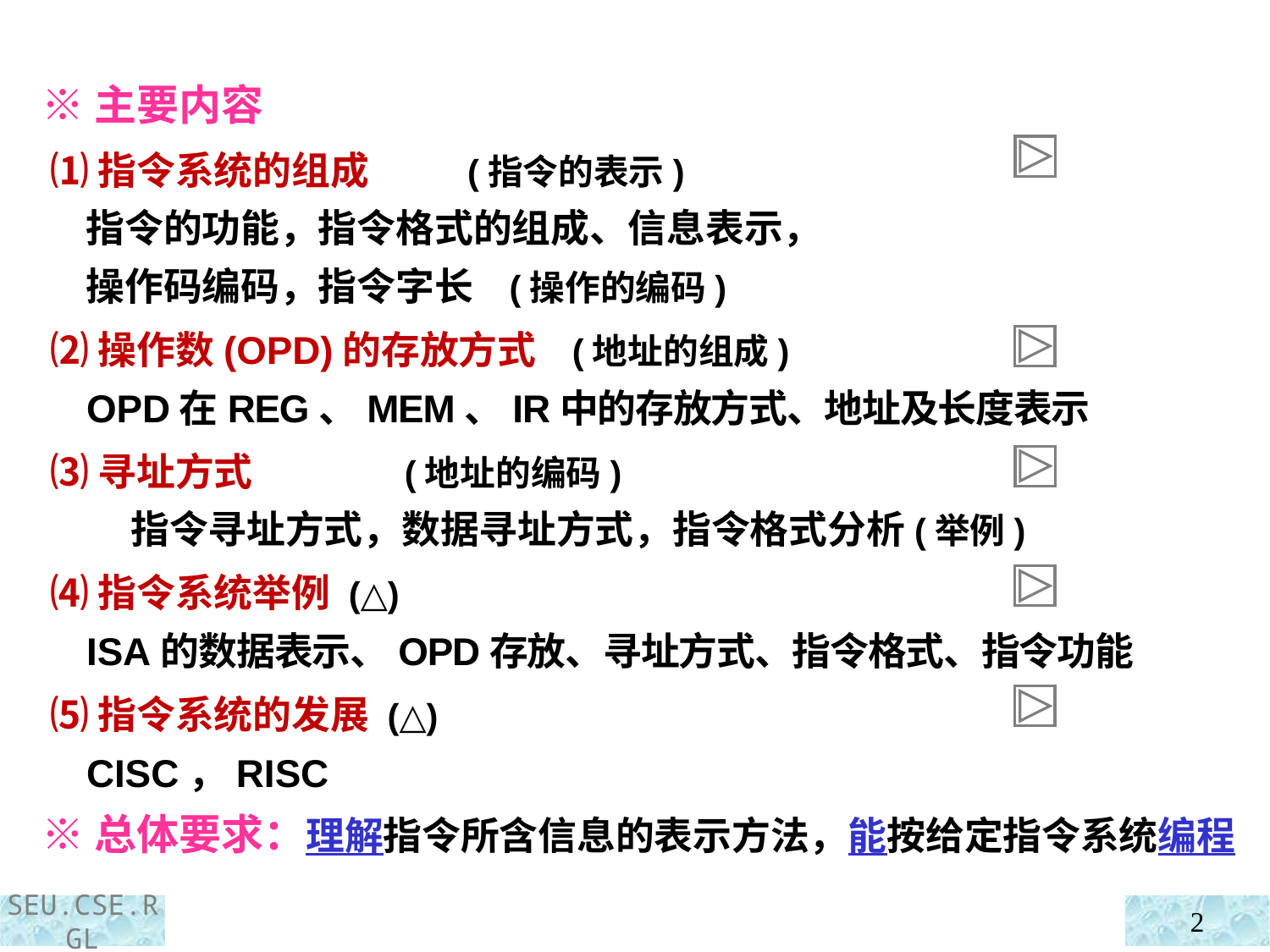

※主要内容
  ⑴指令系统的组成          (指令的表示)
     指令的功能，指令格式的组成、信息表示，
     操作码编码，指令字长   (操作的编码)
  ⑵操作数(OPD)的存放方式   (地址的组成)
     OPD在REG、MEM、IR中的存放方式、地址及长度表示
  ⑶寻址方式                (地址的编码)
          指令寻址方式，数据寻址方式，指令格式分析(举例)
  ⑷指令系统举例 (△)
     ISA的数据表示、OPD存放、寻址方式、指令格式、指令功能
  ⑸指令系统的发展 (△)
     CISC，RISC
 ※总体要求：理解指令所含信息的表示方法，能按给定指令系统编程

2